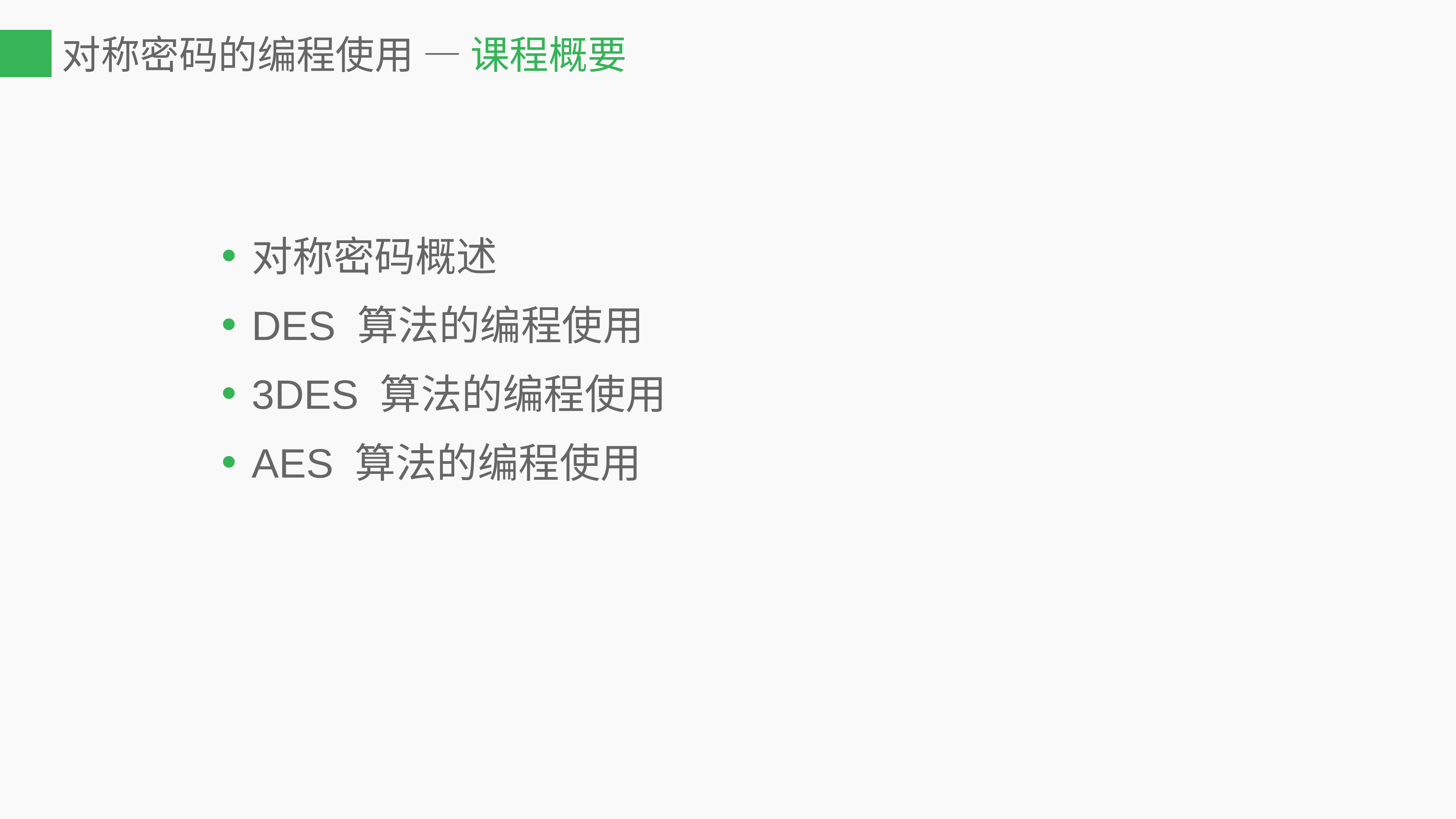

# 对称密码的编程使用 — 课程概要
对称密码概述
DES 算法的编程使用
3DES 算法的编程使用
AES 算法的编程使用